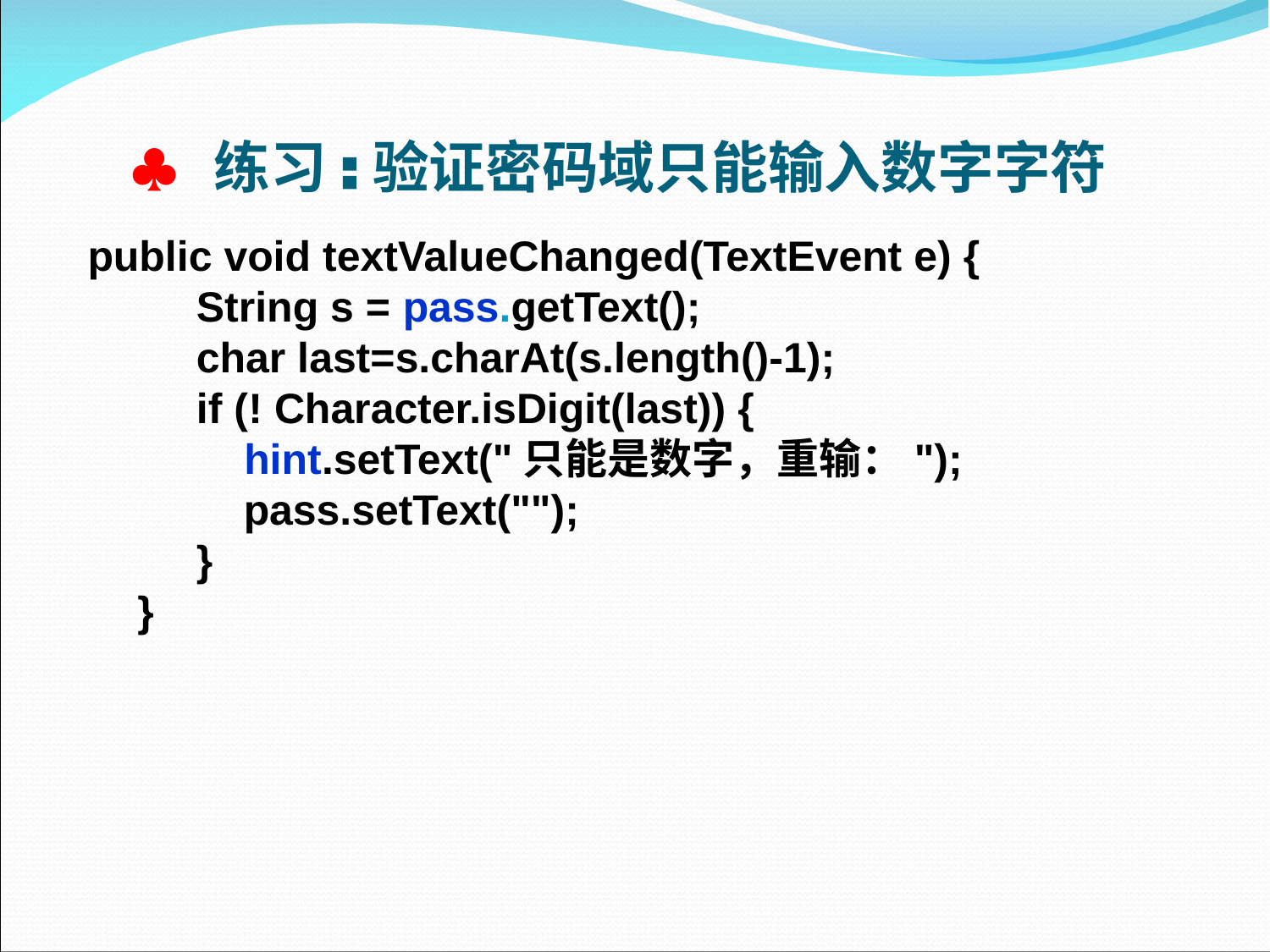

# ♣  练习:验证密码域只能输入数字字符
public void textValueChanged(TextEvent e) {
      String s = pass.getText();
      char last=s.charAt(s.length()-1);
      if (! Character.isDigit(last)) {
          hint.setText("只能是数字，重输：");
          pass.setText("");
      }
 }